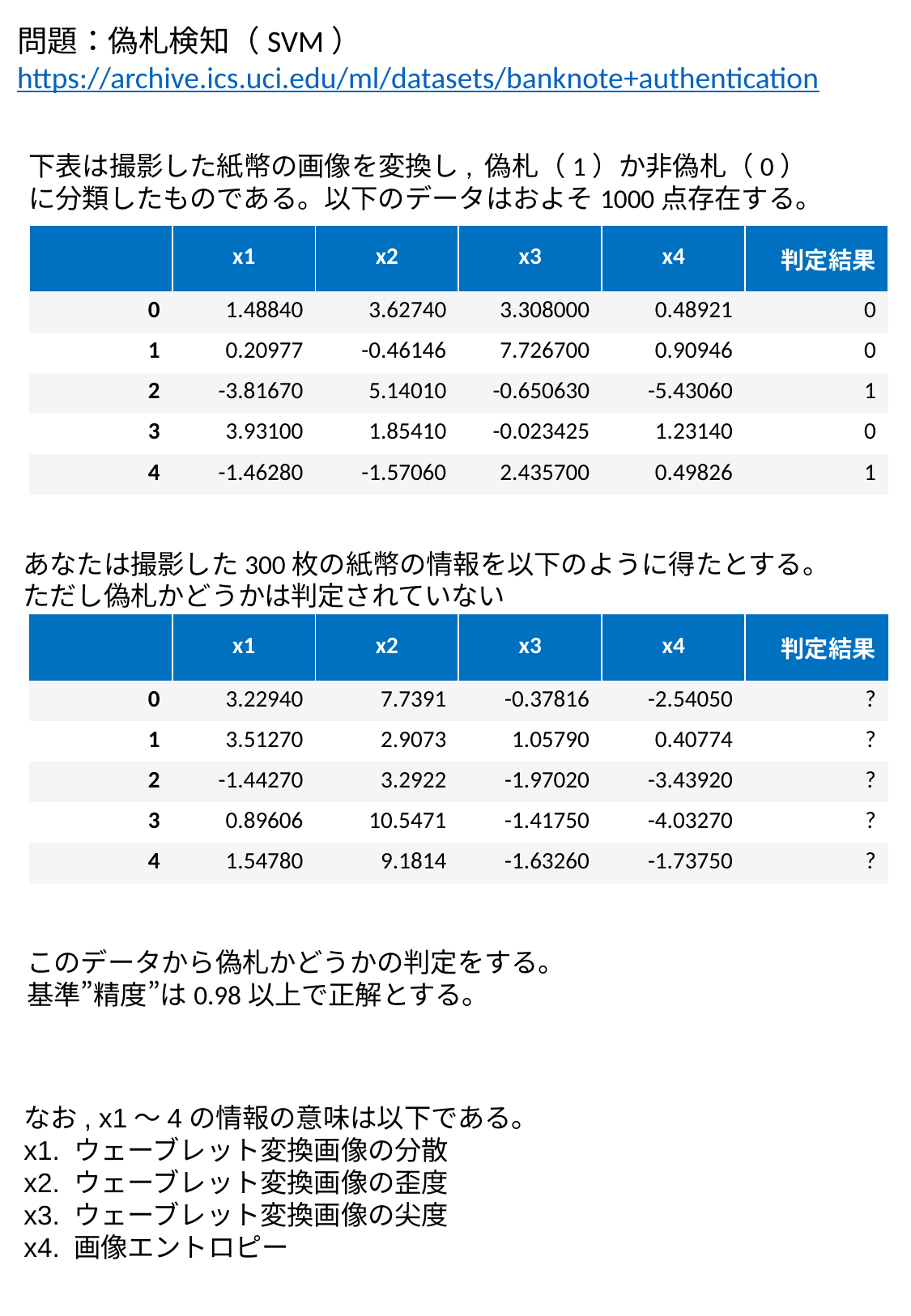

問題：偽札検知（SVM）
https://archive.ics.uci.edu/ml/datasets/banknote+authentication

下表は撮影した紙幣の画像を変換し, 偽札（1）か非偽札（0）
に分類したものである。以下のデータはおよそ1000点存在する。
|  | x1 | x2 | x3 | x4 | 判定結果 |
| --- | --- | --- | --- | --- | --- |
| 0 | 1.48840 | 3.62740 | 3.308000 | 0.48921 | 0 |
| 1 | 0.20977 | -0.46146 | 7.726700 | 0.90946 | 0 |
| 2 | -3.81670 | 5.14010 | -0.650630 | -5.43060 | 1 |
| 3 | 3.93100 | 1.85410 | -0.023425 | 1.23140 | 0 |
| 4 | -1.46280 | -1.57060 | 2.435700 | 0.49826 | 1 |
あなたは撮影した300枚の紙幣の情報を以下のように得たとする。
ただし偽札かどうかは判定されていない
|  | x1 | x2 | x3 | x4 | 判定結果 |
| --- | --- | --- | --- | --- | --- |
| 0 | 3.22940 | 7.7391 | -0.37816 | -2.54050 | ? |
| 1 | 3.51270 | 2.9073 | 1.05790 | 0.40774 | ? |
| 2 | -1.44270 | 3.2922 | -1.97020 | -3.43920 | ? |
| 3 | 0.89606 | 10.5471 | -1.41750 | -4.03270 | ? |
| 4 | 1.54780 | 9.1814 | -1.63260 | -1.73750 | ? |
このデータから偽札かどうかの判定をする。
基準”精度”は0.98以上で正解とする。
なお, x1～4の情報の意味は以下である。
x1. ウェーブレット変換画像の分散
x2. ウェーブレット変換画像の歪度
x3. ウェーブレット変換画像の尖度
x4. 画像エントロピー